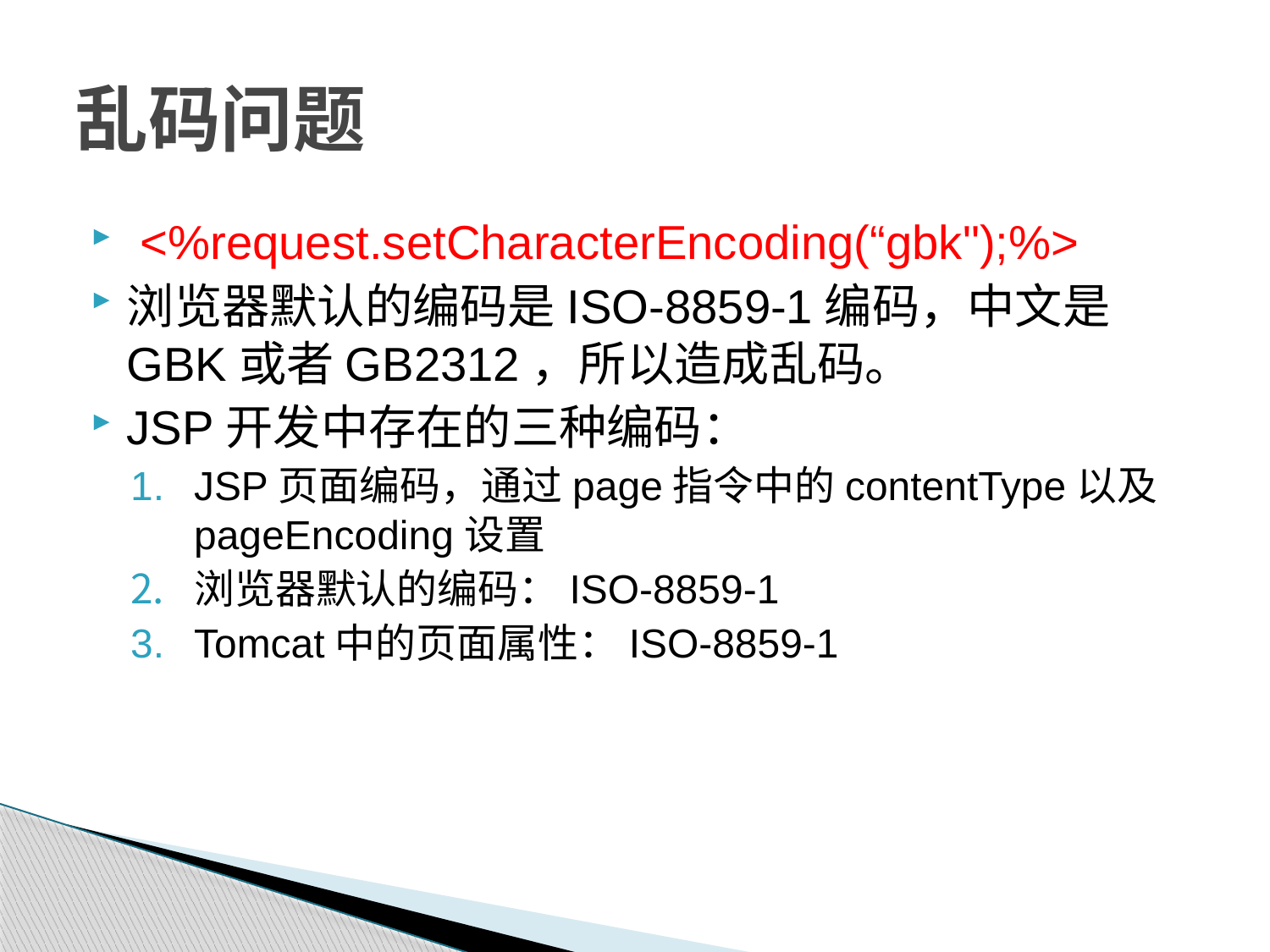

# 乱码问题
 <%request.setCharacterEncoding(“gbk");%>
浏览器默认的编码是ISO-8859-1编码，中文是GBK或者GB2312，所以造成乱码。
JSP开发中存在的三种编码：
JSP页面编码，通过page指令中的contentType以及pageEncoding设置
浏览器默认的编码：ISO-8859-1
Tomcat中的页面属性：ISO-8859-1